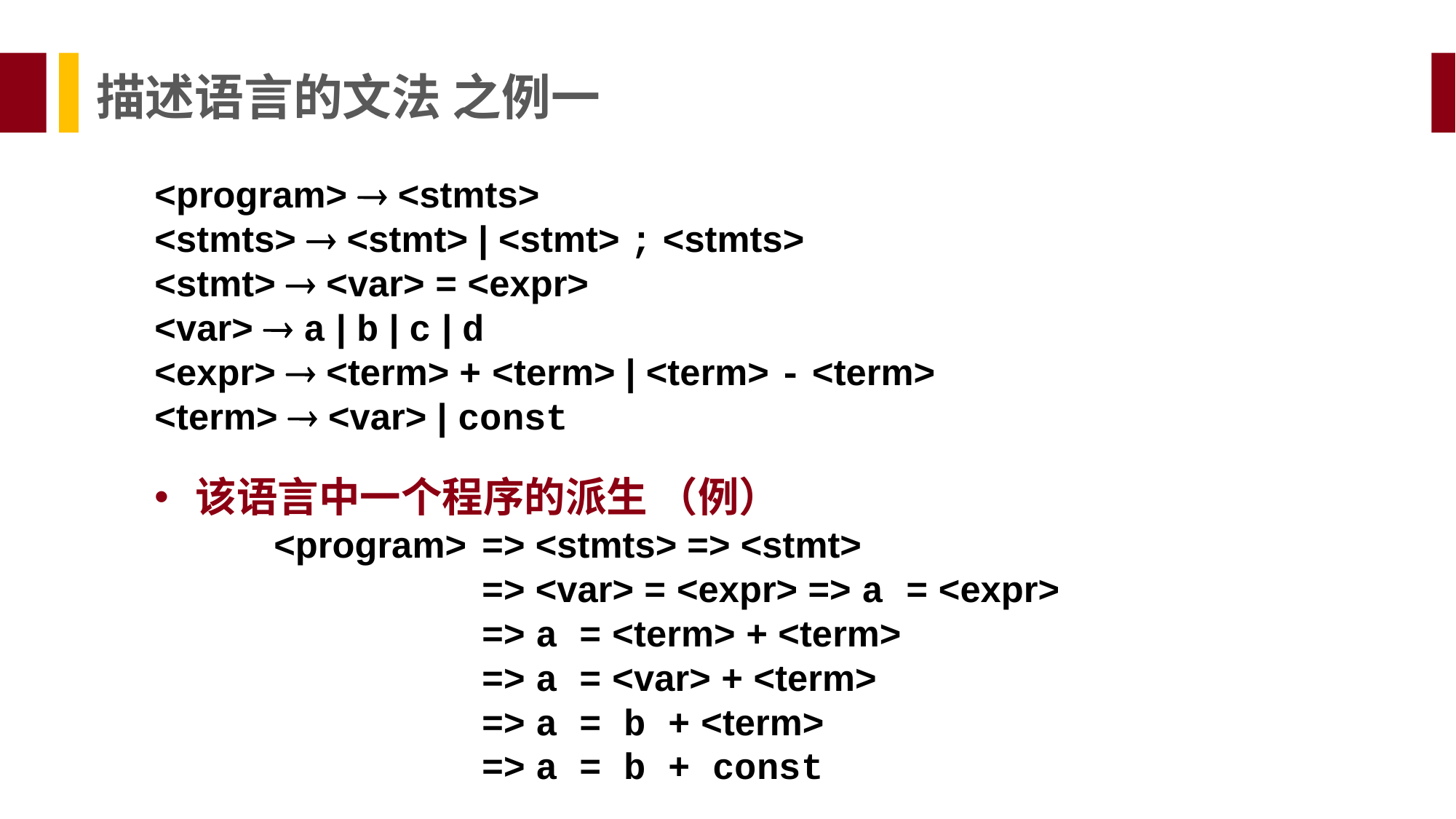

描述语言的文法 之例一
<program> → <stmts>
<stmts> → <stmt> | <stmt> ; <stmts>
<stmt> → <var> = <expr>
<var> → a | b | c | d
<expr> → <term> + <term> | <term> - <term>
<term> → <var> | const

该语言中一个程序的派生 （例）
	 <program> 	=> <stmts> => <stmt>
                      	=> <var> = <expr> => a = <expr>
                      	=> a = <term> + <term>
                      	=> a = <var> + <term>
                     		=> a = b + <term>
                      	=> a = b + const